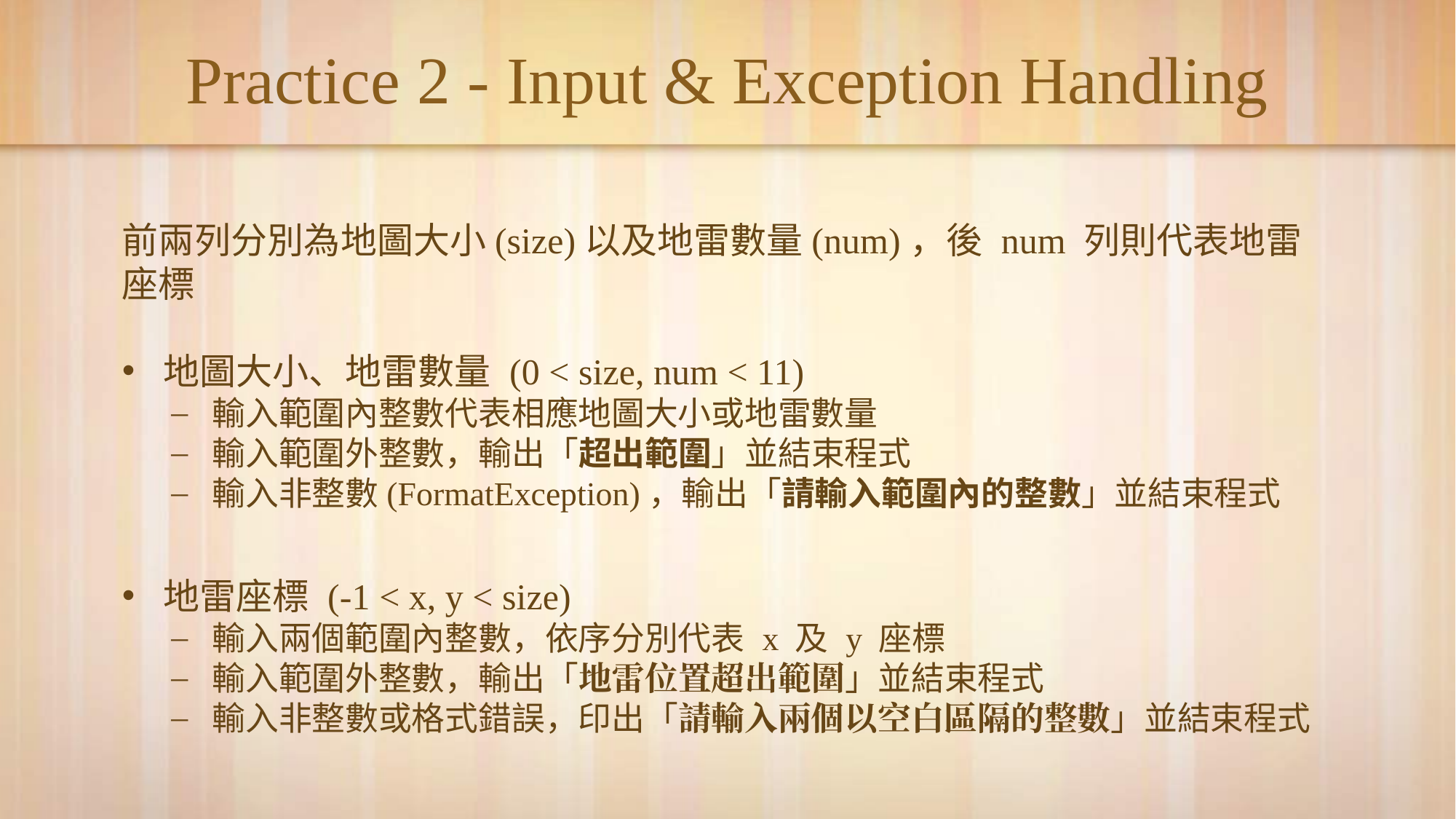

# Practice 2 - Input & Exception Handling
前兩列分別為地圖大小(size)以及地雷數量(num)，後 num 列則代表地雷座標

地圖大小、地雷數量 (0 < size, num < 11)
輸入範圍內整數代表相應地圖大小或地雷數量
輸入範圍外整數，輸出「超出範圍」並結束程式
輸入非整數(FormatException)，輸出「請輸入範圍內的整數」並結束程式

地雷座標 (-1 < x, y < size)
輸入兩個範圍內整數，依序分別代表 x 及 y 座標
輸入範圍外整數，輸出「地雷位置超出範圍」並結束程式
輸入非整數或格式錯誤，印出「請輸入兩個以空白區隔的整數」並結束程式